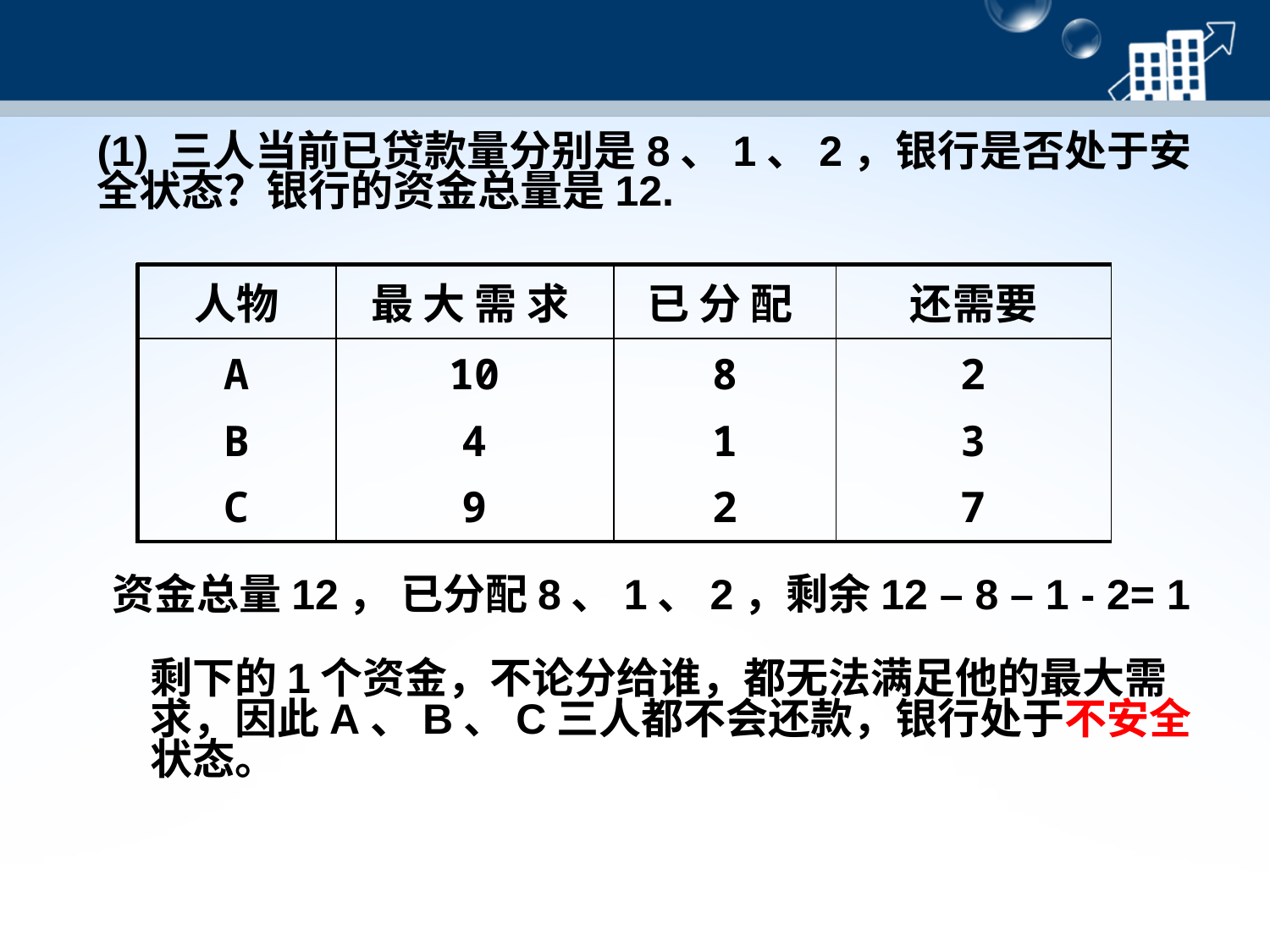

#
(1) 三人当前已贷款量分别是8、1、2，银行是否处于安全状态？银行的资金总量是12.
| 人物 | 最 大 需 求 | 已 分 配 | 还需要 |
| --- | --- | --- | --- |
| A B C | 10 4 9 | 8 1 2 | 2 3 7 |
资金总量12， 已分配8、1、2，剩余12 – 8 – 1 - 2= 1
剩下的1个资金，不论分给谁，都无法满足他的最大需求，因此A、B、C三人都不会还款，银行处于不安全状态。